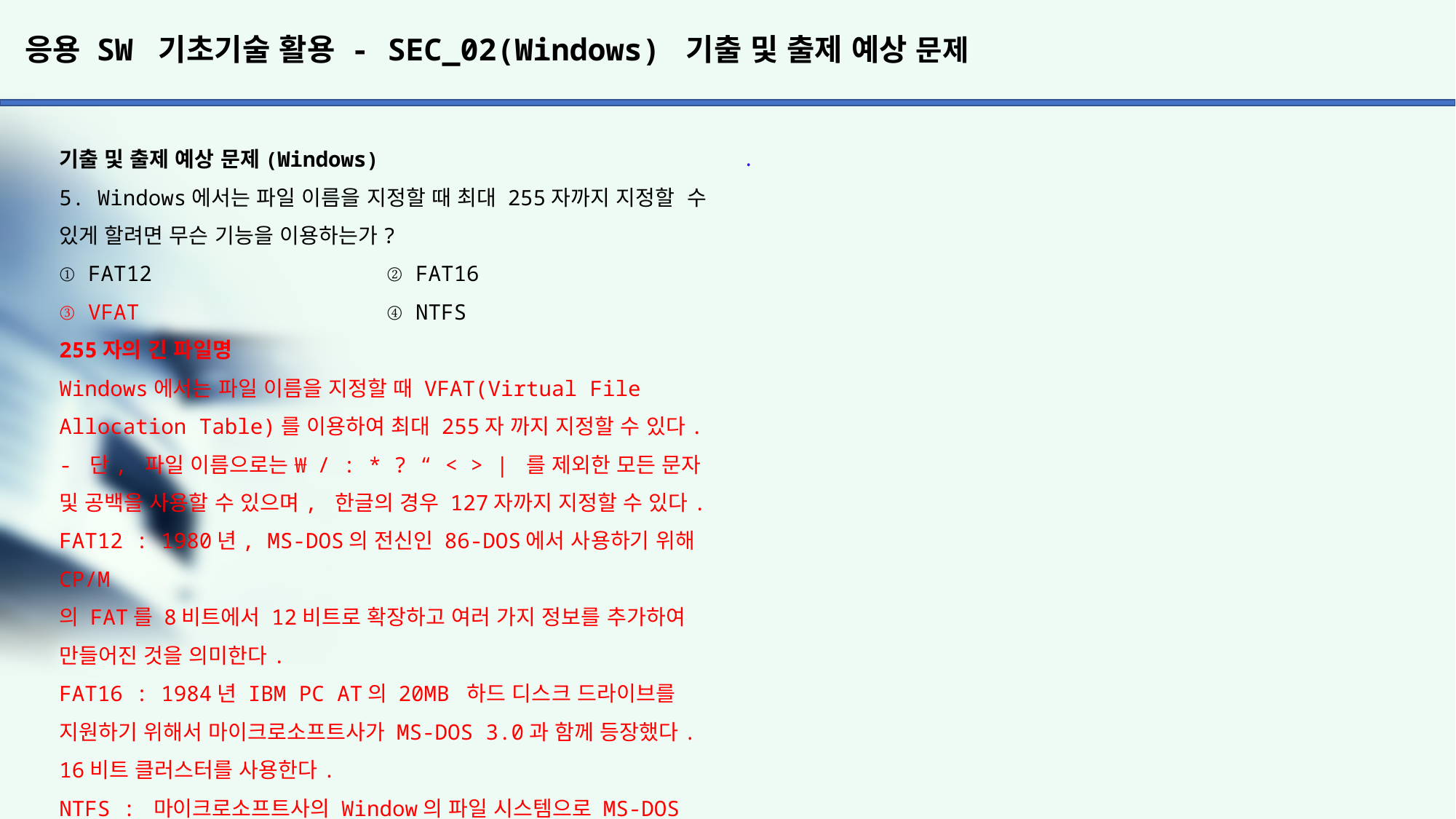

# 응용 SW 기초기술 활용 - SEC_02(Windows) 기출 및 출제 예상 문제
.
기출 및 출제 예상 문제(Windows)
5. Windows에서는 파일 이름을 지정할 때 최대 255자까지 지정할  수 있게 할려면 무슨 기능을 이용하는가?
① FAT12			② FAT16
③ VFAT			④ NTFS
255자의 긴 파일명
Windows에서는 파일 이름을 지정할 때 VFAT(Virtual File Allocation Table)를 이용하여 최대 255자 까지 지정할 수 있다.
- 단, 파일 이름으로는 ₩ / : * ? “ < > | 를 제외한 모든 문자 및 공백을 사용할 수 있으며, 한글의 경우 127자까지 지정할 수 있다.
FAT12 : 1980년, MS-DOS의 전신인 86-DOS에서 사용하기 위해 CP/M
의 FAT를 8비트에서 12비트로 확장하고 여러 가지 정보를 추가하여 만들어진 것을 의미한다.
FAT16 : 1984년 IBM PC AT의 20MB 하드 디스크 드라이브를 지원하기 위해서 마이크로소프트사가 MS-DOS 3.0과 함께 등장했다.
16비트 클러스터를 사용한다.
NTFS : 마이크로소프트사의 Window의 파일 시스템으로 MS-DOS부터 사용되어진 FAT를 대체하기 위해 Windows NT 3.1과 함께 등장했다.
FAT에 비해 여러 가지가 개선되었다. 메타데이터를 지원, 고급 데이터 구조의 사용으로 인해 성능 개선, 신뢰성, 추가 확장 기능을 더한 디스크 공간 활용을 극대화 시킨 것이다.
6. 소비자용으로 설계된 윈도우의 첫 번째 버전은 무엇인가?
① Window 1.0		② Window 3.1
③ Window 95 		④ Window 98
Window 98(1998년) : 소비자용으로 설계된 윈도우의 첫 번째 버전이다. 당시에 직장과 가정에 보편적으로 PC가 보급되어서 업무와 여가 모두 적합할 수 있는 PC로 개발되었다. 인터넷을 통해서 업그레이드를 배포한 첫 버전이다. 마지막 MS-DOS 기반 버전이며 플로피 디스크로 발매한 마지막 Windows가 된다. 이 때
내문서 아이콘이 처음으로 바탕화면에 제공되었다.
Window 1.0(1985년) : 운영체제라기 보다는 MS-DOS의 하나의 응용 프로그램으로, Apple의 Mac OS와의 계약문제 때문에 휴지통 기능
과 창을 겹치는게 안되서 타일처럼 배치한게 특징인 버전
Window 3.1(1992년, 그래픽 시대) : 본격적인 가상메모리의 사용으로 멀티태스킹 능력 강화, 그래픽 카드 성능 향상으로 화려한 화면을 제공하였다. 쓰기 편하고 쉬운 GUI와 자체 API를 통해서 윈도우 전용 프로그램을 제작할 수도 있었다. 업무용으로 적합하였다.Window 3.1 등장 이후 윈도우 탑재 컴퓨터가 되었고,
IBM PC 호환 기능이 점유율 90%대를 찍게 되었다.
Window 95(1995sus) : 본격적인 디지털 시대의 시작을 알린 운영체제가 되었다. 그 전까지는 MS-DOS의 그래픽 셸 프로그램이었다면 Windows 95부터는 운영체제가 되었다. 오늘날도 통용되는 Windows의 UI를 정립(시작메뉴, 최소화/최대화, 작업 표시줄, 바탕화면 등)이 운영체제를 기점으로 일반 사용자도 컴퓨터라는 물건이 보편화되기 시작하였다. 아울러 32비트 운영체제의 시대의 서막이며, 인터넷 익스플로어가 탑재되었다.